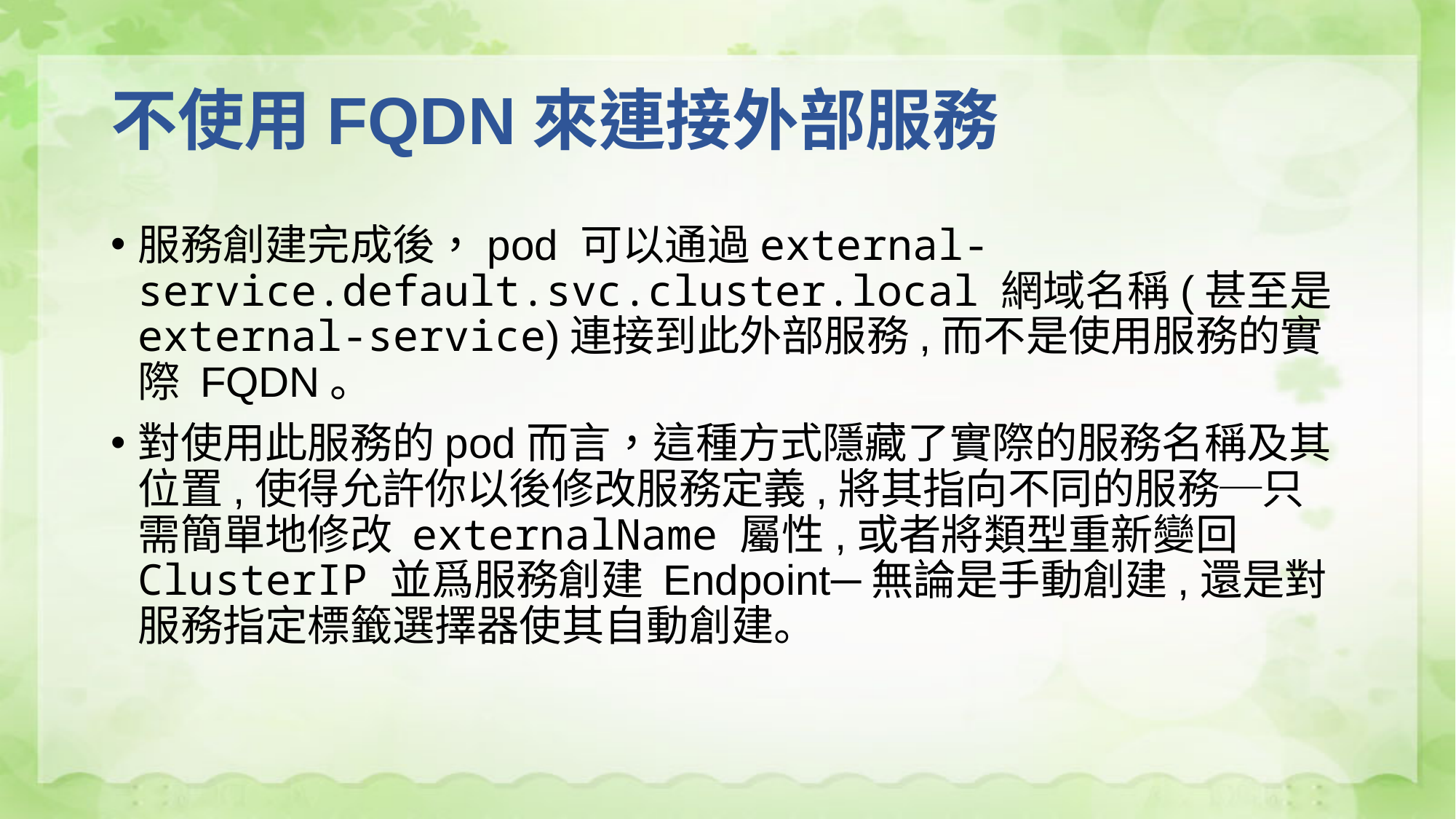

# 不使用FQDN來連接外部服務
服務創建完成後，pod 可以通過external-service.default.svc.cluster.local 網域名稱(甚至是external-service)連接到此外部服務,而不是使用服務的實際 FQDN。
對使用此服務的pod而言，這種方式隱藏了實際的服務名稱及其位置,使得允許你以後修改服務定義,將其指向不同的服務─只需簡單地修改 externalName 屬性,或者將類型重新變回 ClusterIP 並爲服務創建 Endpoint─無論是手動創建,還是對服務指定標籤選擇器使其自動創建。